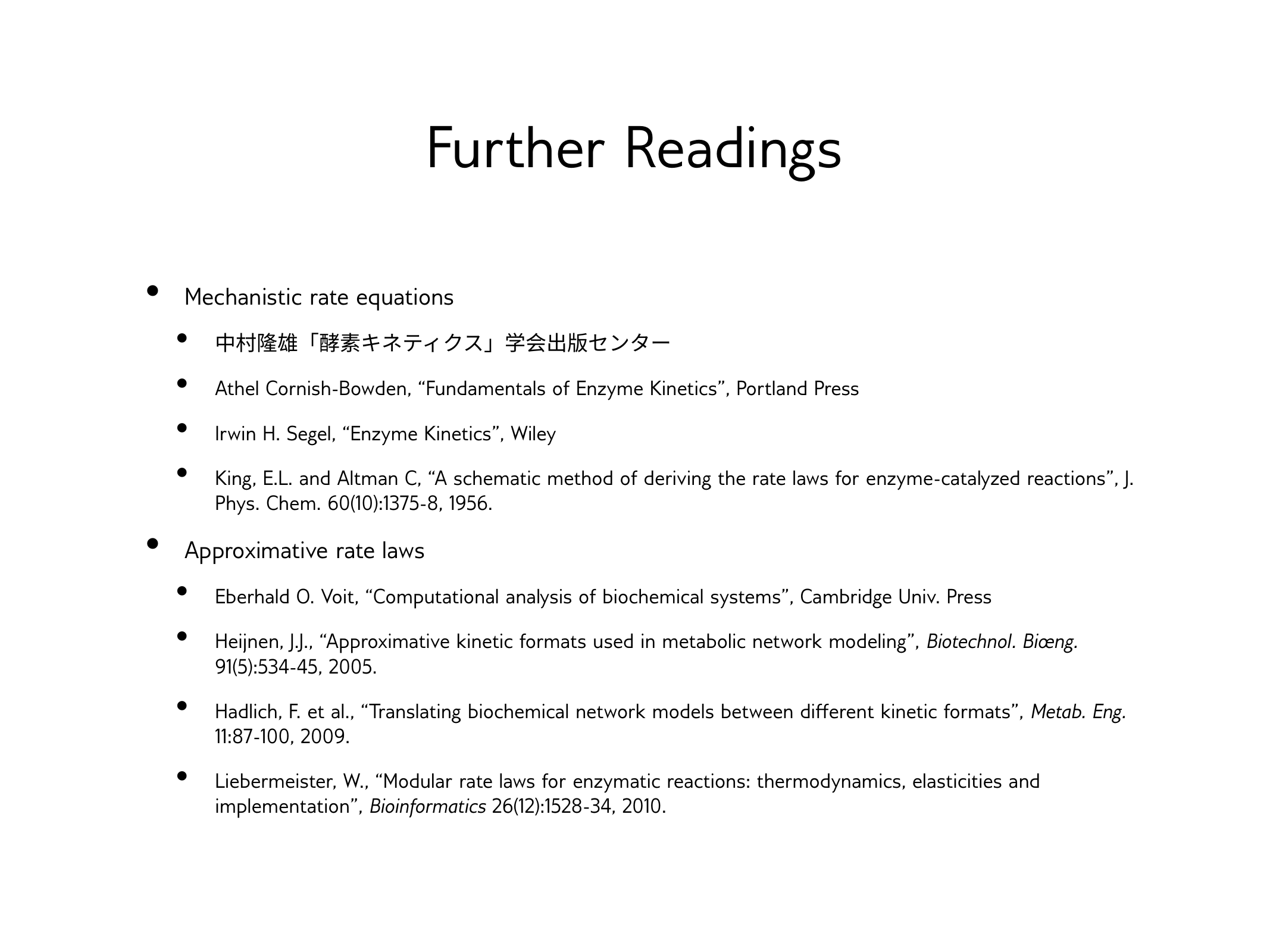

# Further Readings
Mechanistic rate equations
中村隆雄「酵素キネティクス」学会出版センター
Athel Cornish-Bowden, “Fundamentals of Enzyme Kinetics”, Portland Press
Irwin H. Segel, “Enzyme Kinetics”, Wiley
King, E.L. and Altman C, “A schematic method of deriving the rate laws for enzyme-catalyzed reactions”, J. Phys. Chem. 60(10):1375-8, 1956.
Approximative rate laws
Eberhald O. Voit, “Computational analysis of biochemical systems”, Cambridge Univ. Press
Heijnen, J.J., “Approximative kinetic formats used in metabolic network modeling”, Biotechnol. Bioeng. 91(5):534-45, 2005.
Hadlich, F. et al., “Translating biochemical network models between different kinetic formats”, Metab. Eng. 11:87-100, 2009.
Liebermeister, W., “Modular rate laws for enzymatic reactions: thermodynamics, elasticities and implementation”, Bioinformatics 26(12):1528-34, 2010.